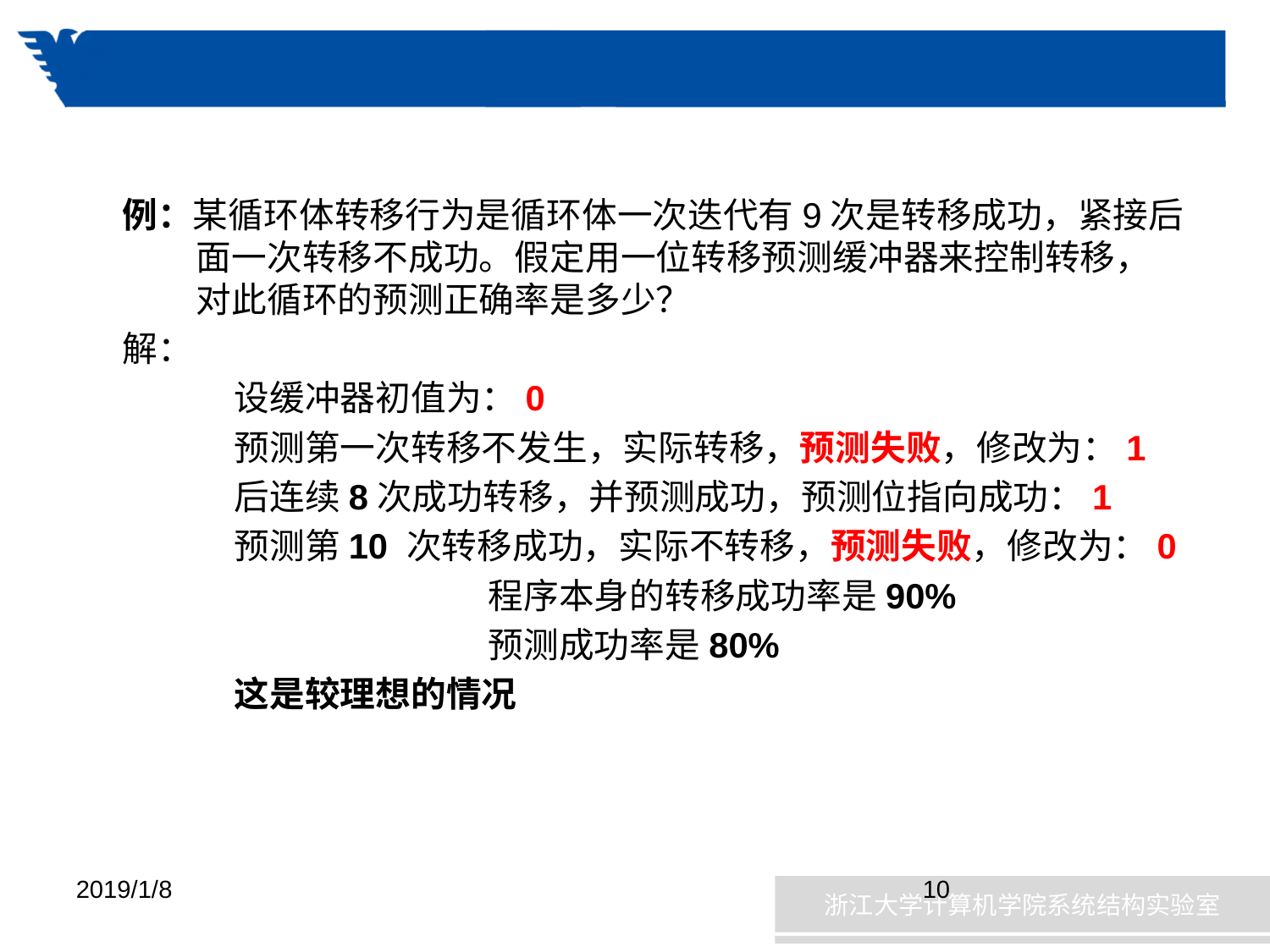

#
例：某循环体转移行为是循环体一次迭代有9次是转移成功，紧接后面一次转移不成功。假定用一位转移预测缓冲器来控制转移，对此循环的预测正确率是多少？
解：
设缓冲器初值为：0
预测第一次转移不发生，实际转移，预测失败，修改为：1
后连续8次成功转移，并预测成功，预测位指向成功：1
预测第10 次转移成功，实际不转移，预测失败，修改为：0
		程序本身的转移成功率是90%
		预测成功率是80%
这是较理想的情况

2019/1/8
10